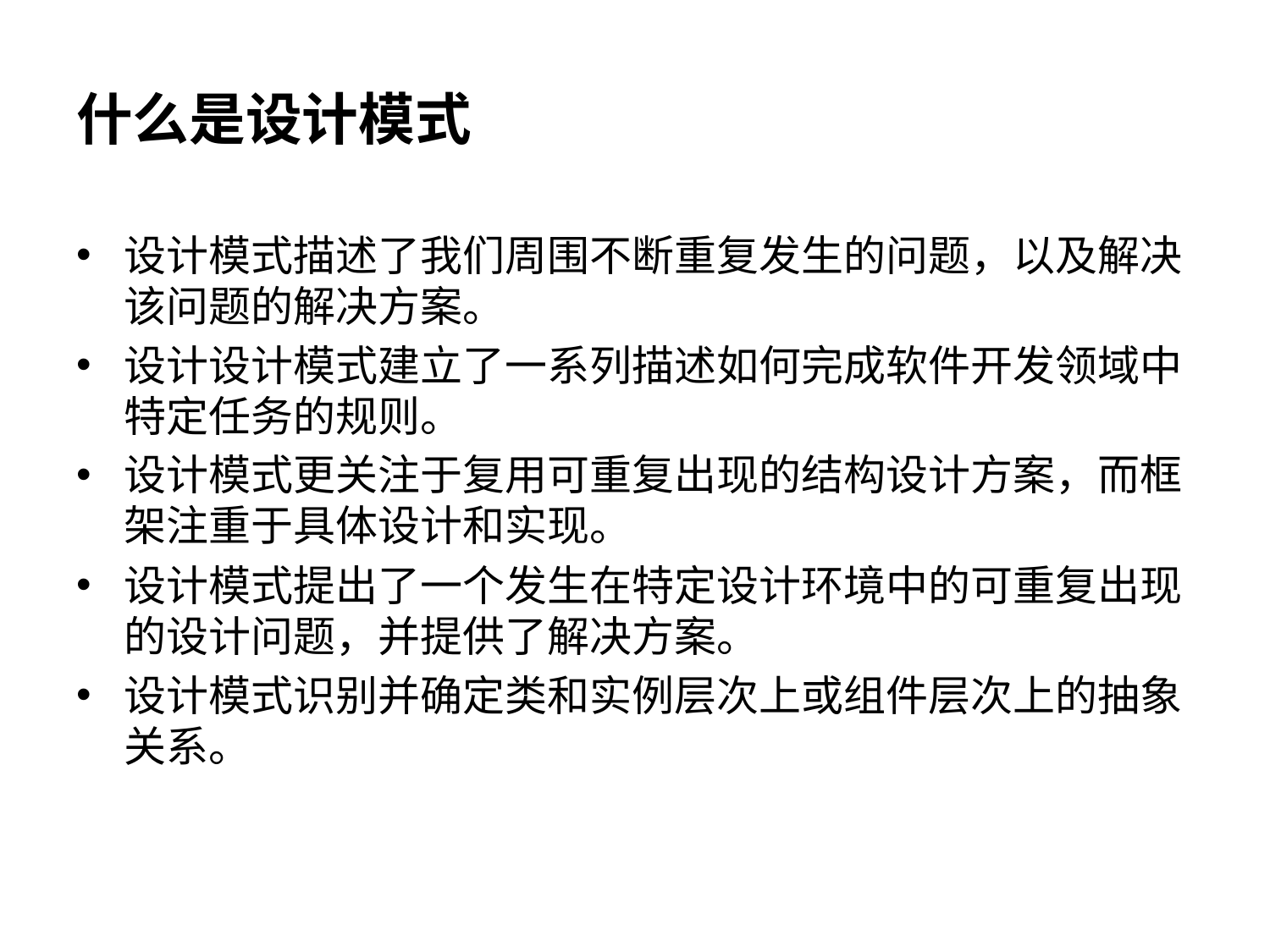

# 什么是设计模式
设计模式描述了我们周围不断重复发生的问题，以及解决该问题的解决方案。
设计设计模式建立了一系列描述如何完成软件开发领域中特定任务的规则。
设计模式更关注于复用可重复出现的结构设计方案，而框架注重于具体设计和实现。
设计模式提出了一个发生在特定设计环境中的可重复出现的设计问题，并提供了解决方案。
设计模式识别并确定类和实例层次上或组件层次上的抽象关系。